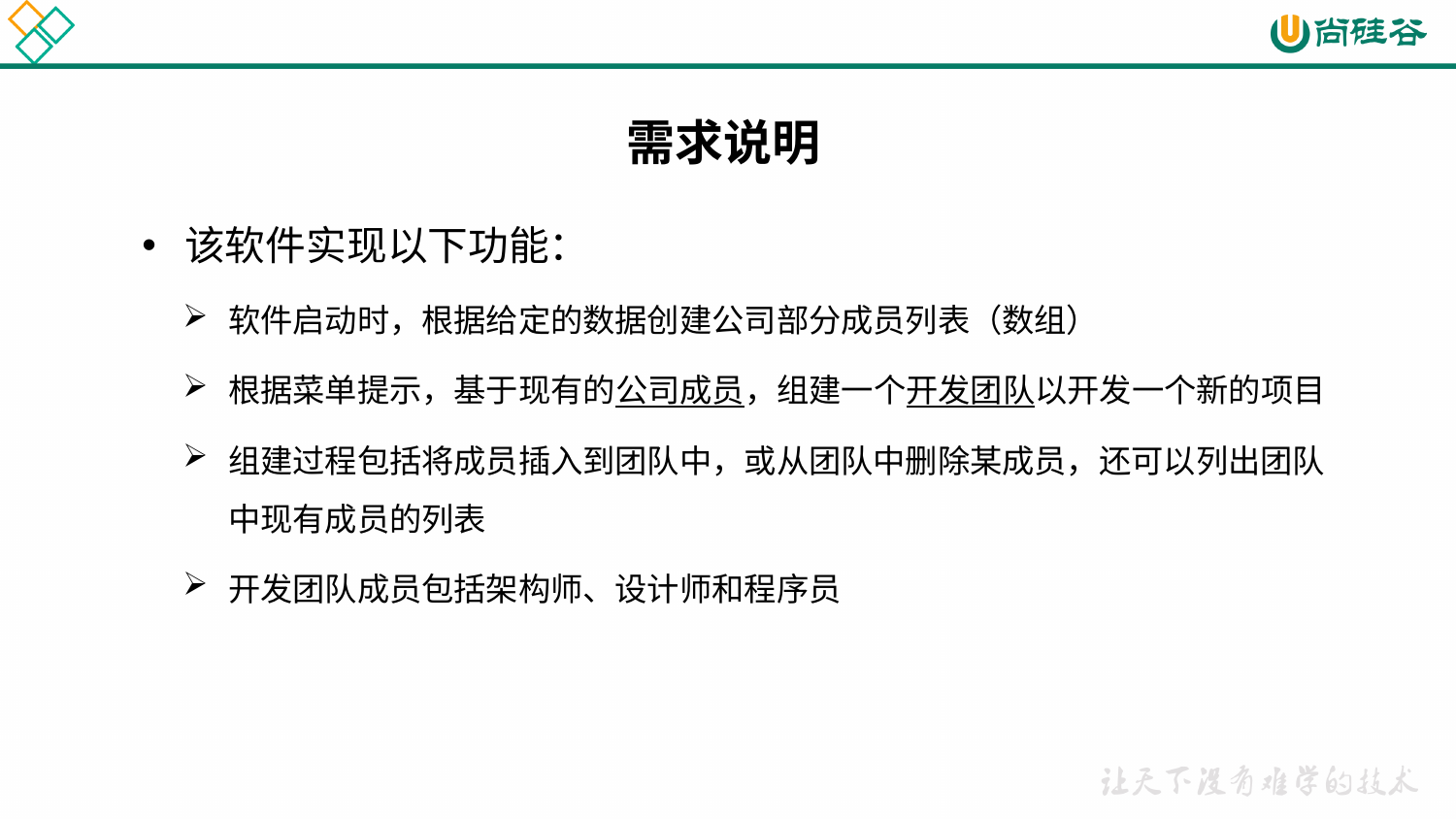

# 需求说明
该软件实现以下功能：
软件启动时，根据给定的数据创建公司部分成员列表（数组）
根据菜单提示，基于现有的公司成员，组建一个开发团队以开发一个新的项目
组建过程包括将成员插入到团队中，或从团队中删除某成员，还可以列出团队中现有成员的列表
开发团队成员包括架构师、设计师和程序员